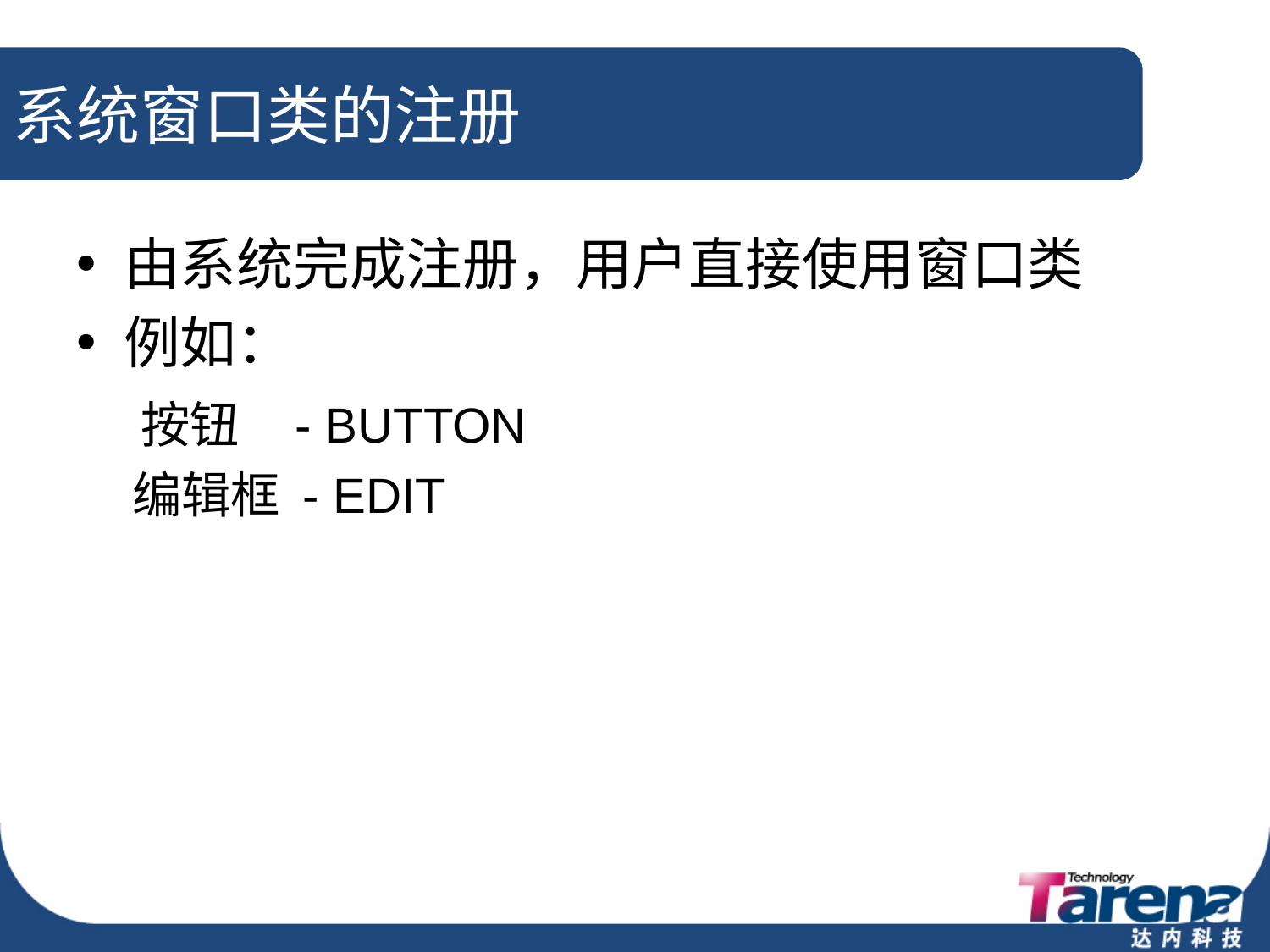

# 系统窗口类的注册
由系统完成注册，用户直接使用窗口类
例如：
    按钮    - BUTTON
    编辑框 - EDIT